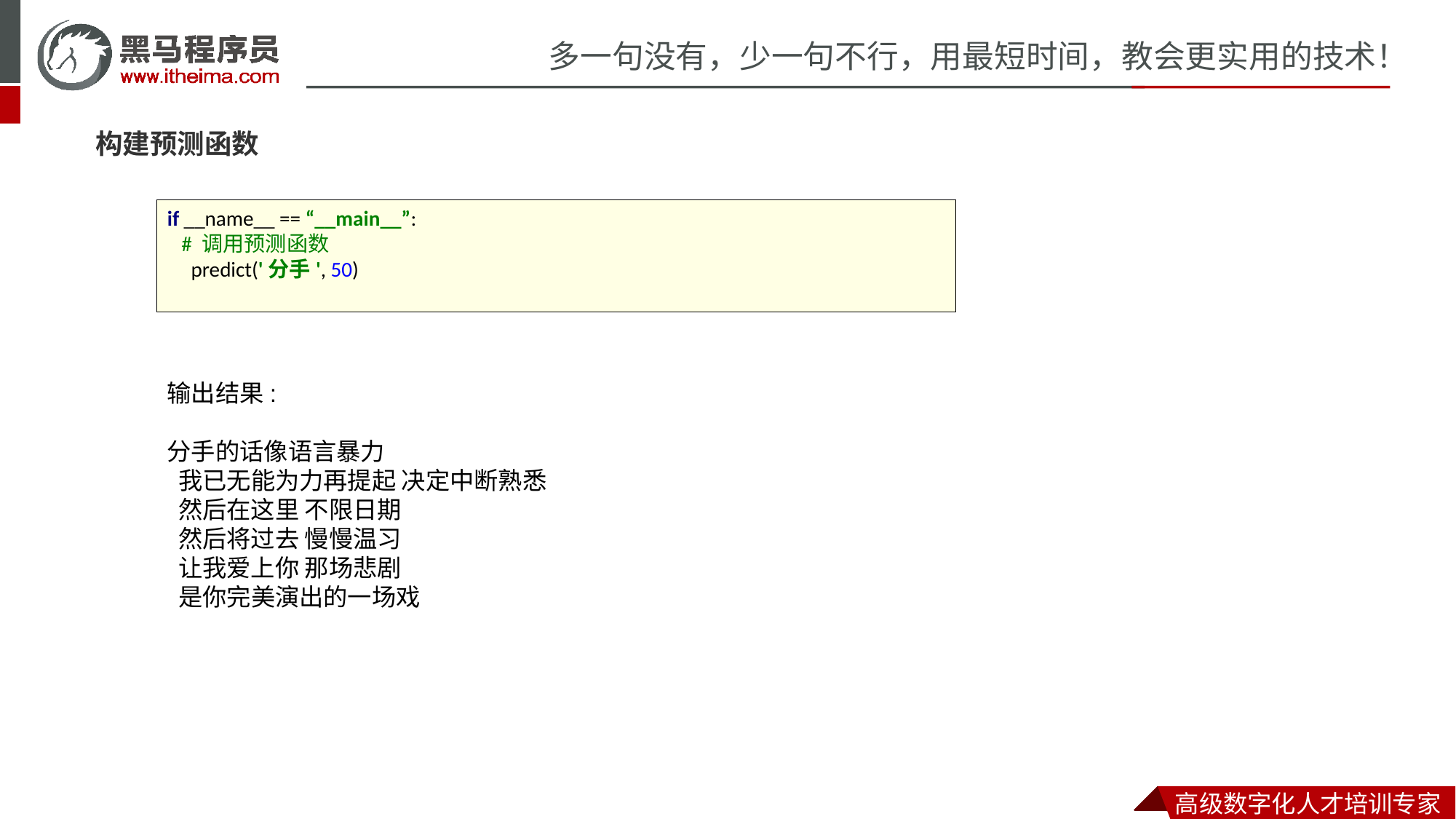

构建预测函数

if __name__ == “__main__”:
   # 调用预测函数
    predict('分手', 50)
输出结果:

分手的话像语言暴力
 我已无能为力再提起 决定中断熟悉
 然后在这里 不限日期
 然后将过去 慢慢温习
 让我爱上你 那场悲剧
 是你完美演出的一场戏